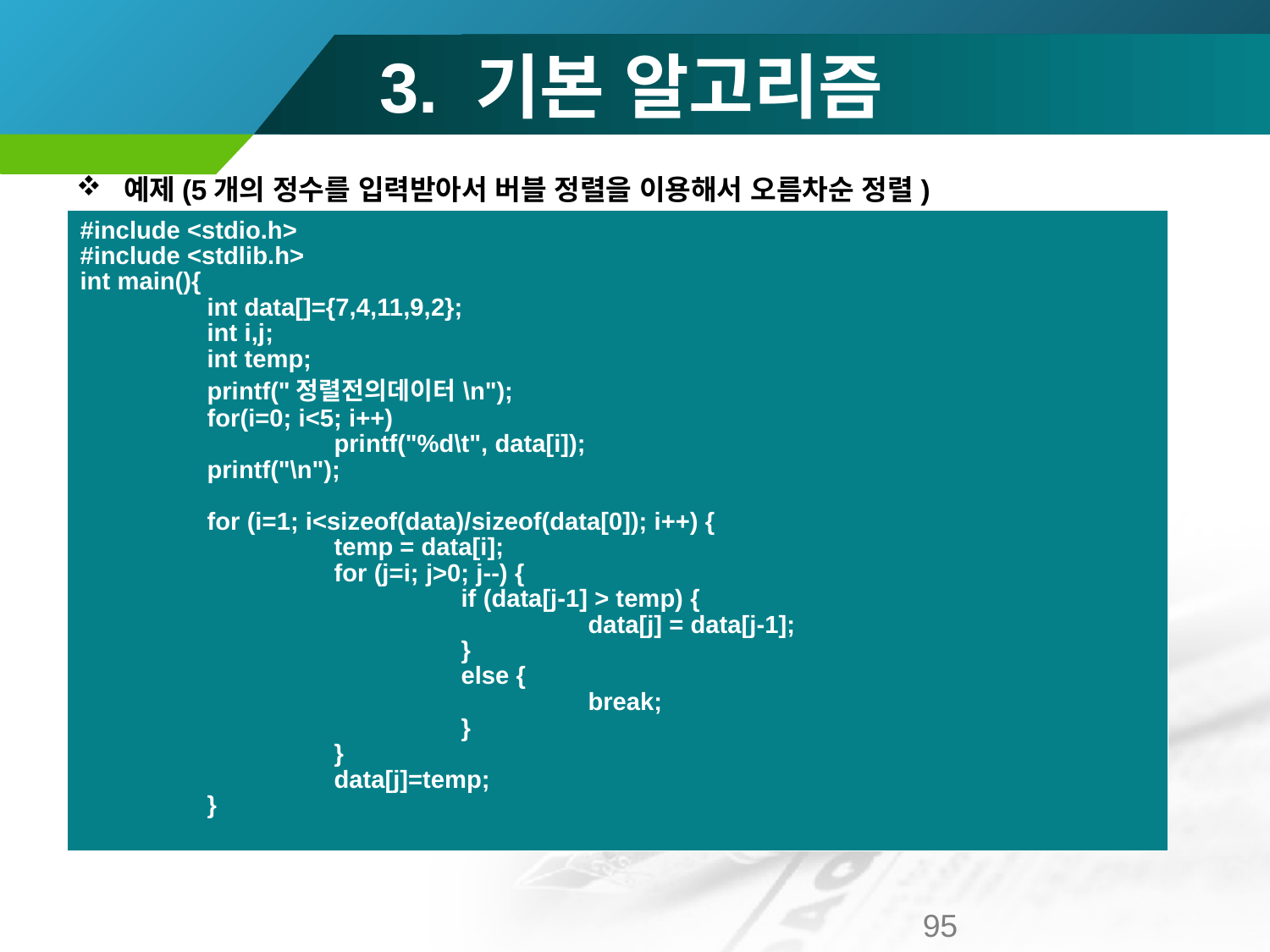

# 3. 기본 알고리즘
예제(5개의 정수를 입력받아서 버블 정렬을 이용해서 오름차순 정렬)
| #include <stdio.h> #include <stdlib.h> int main(){ int data[]={7,4,11,9,2}; int i,j; int temp; printf("정렬전의데이터\n"); for(i=0; i<5; i++) printf("%d\t", data[i]); printf("\n"); for (i=1; i<sizeof(data)/sizeof(data[0]); i++) { temp = data[i]; for (j=i; j>0; j--) { if (data[j-1] > temp) { data[j] = data[j-1]; } else { break; } } data[j]=temp; } |
| --- |
95